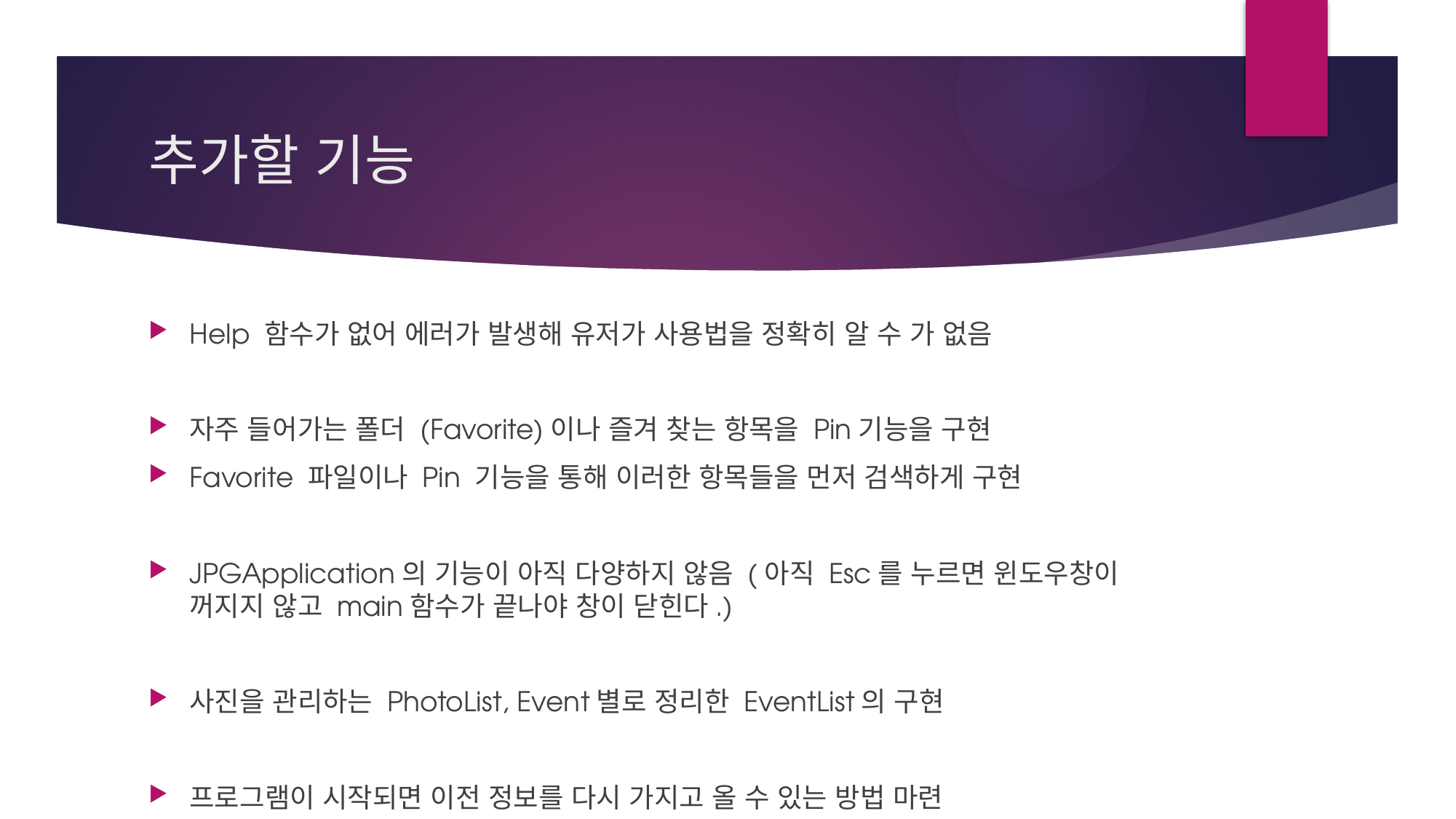

# 추가할 기능
Help 함수가 없어 에러가 발생해 유저가 사용법을 정확히 알 수 가 없음

자주 들어가는 폴더 (Favorite)이나 즐겨 찾는 항목을 Pin기능을 구현
Favorite 파일이나 Pin 기능을 통해 이러한 항목들을 먼저 검색하게 구현

JPGApplication의 기능이 아직 다양하지 않음 (아직 Esc를 누르면 윈도우창이 꺼지지 않고 main함수가 끝나야 창이 닫힌다.)

사진을 관리하는 PhotoList, Event별로 정리한 EventList의 구현

프로그램이 시작되면 이전 정보를 다시 가지고 올 수 있는 방법 마련